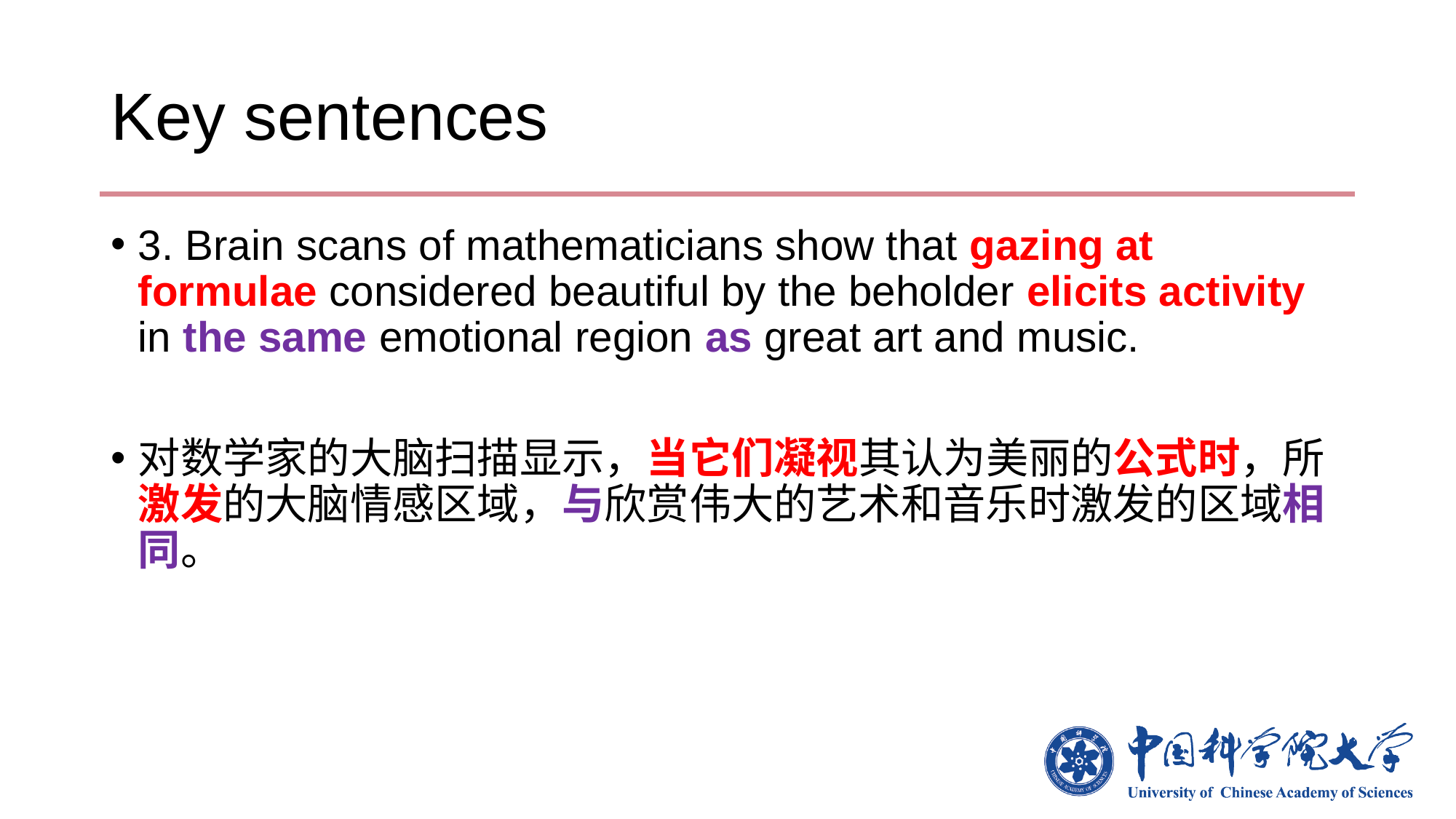

# Key sentences
3. Brain scans of mathematicians show that gazing at formulae considered beautiful by the beholder elicits activity in the same emotional region as great art and music.

对数学家的大脑扫描显示，当它们凝视其认为美丽的公式时，所激发的大脑情感区域，与欣赏伟大的艺术和音乐时激发的区域相同。